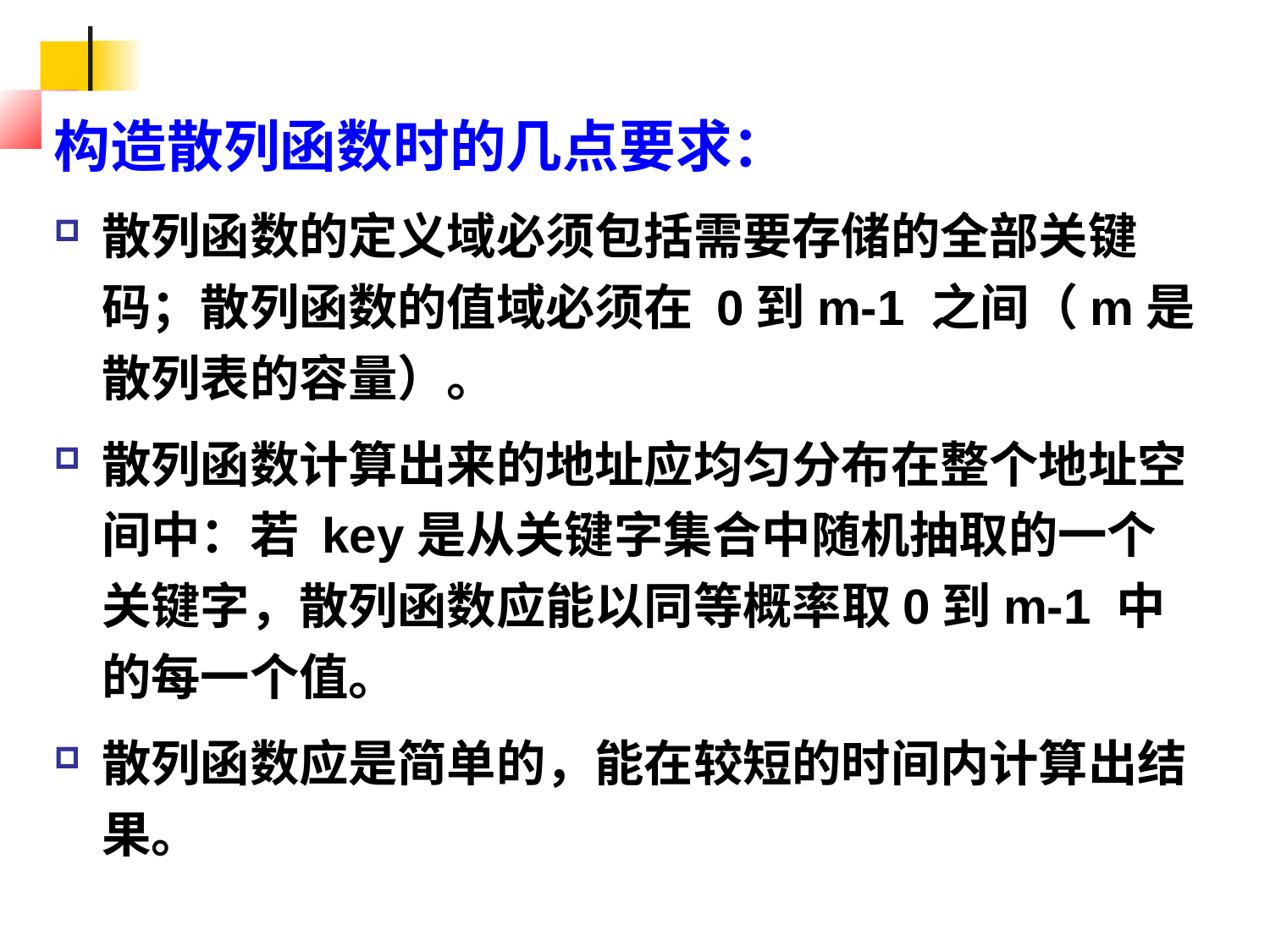

构造散列函数时的几点要求：
散列函数的定义域必须包括需要存储的全部关键码；散列函数的值域必须在 0到m-1 之间（m是散列表的容量）。
散列函数计算出来的地址应均匀分布在整个地址空间中：若 key是从关键字集合中随机抽取的一个关键字，散列函数应能以同等概率取0到m-1 中的每一个值。
散列函数应是简单的，能在较短的时间内计算出结果。